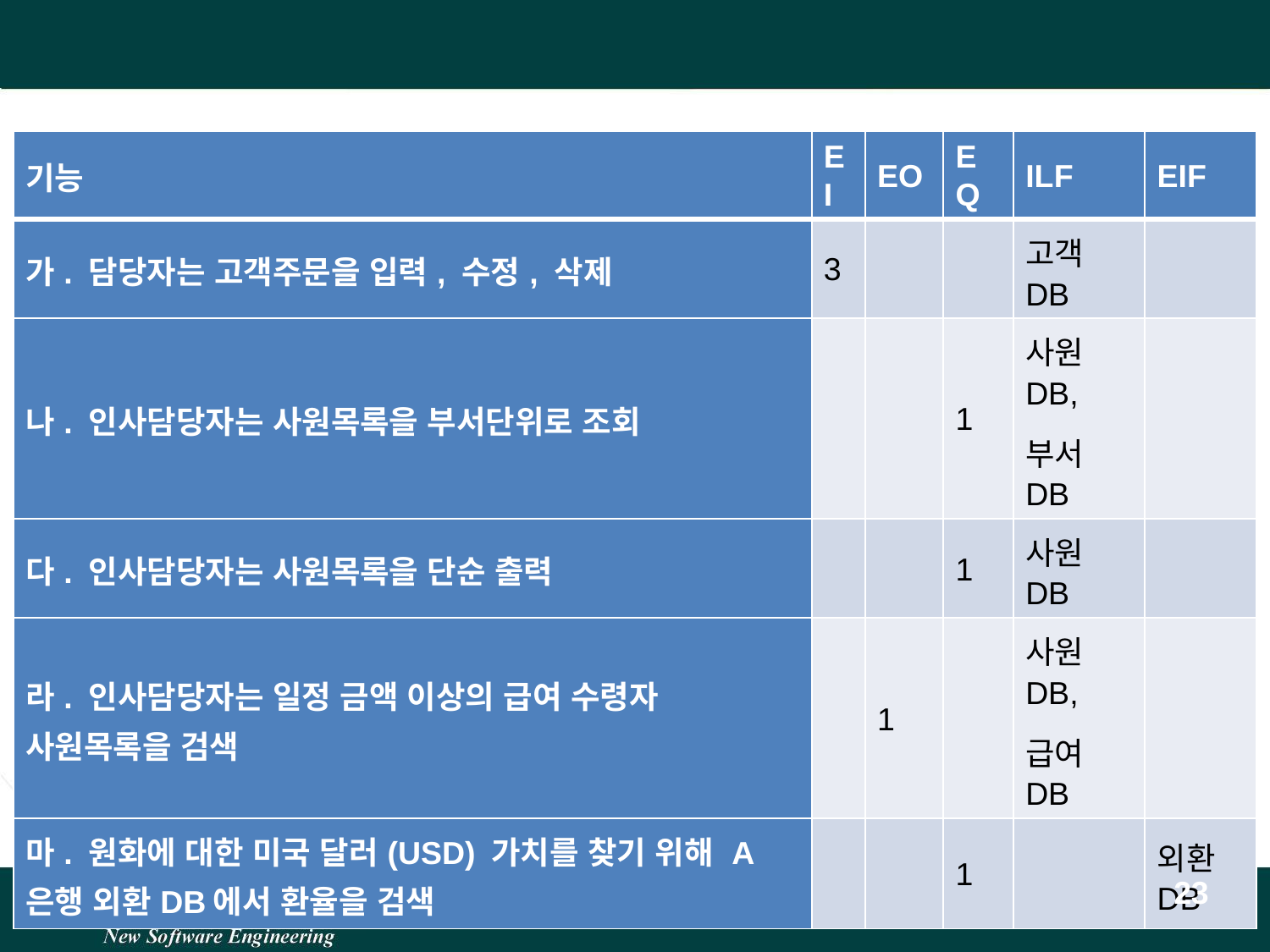

#
| 기능 | EI | EO | EQ | ILF | EIF |
| --- | --- | --- | --- | --- | --- |
| 가. 담당자는 고객주문을 입력, 수정, 삭제 | 3 |  |  | 고객DB |  |
| 나. 인사담당자는 사원목록을 부서단위로 조회 |  |  | 1 | 사원DB, 부서DB |  |
| 다. 인사담당자는 사원목록을 단순 출력 |  |  | 1 | 사원DB |  |
| 라. 인사담당자는 일정 금액 이상의 급여 수령자 사원목록을 검색 |  | 1 |  | 사원DB, 급여DB |  |
| 마. 원화에 대한 미국 달러(USD) 가치를 찾기 위해 A은행 외환DB에서 환율을 검색 |  |  | 1 |  | 외환DB |
23